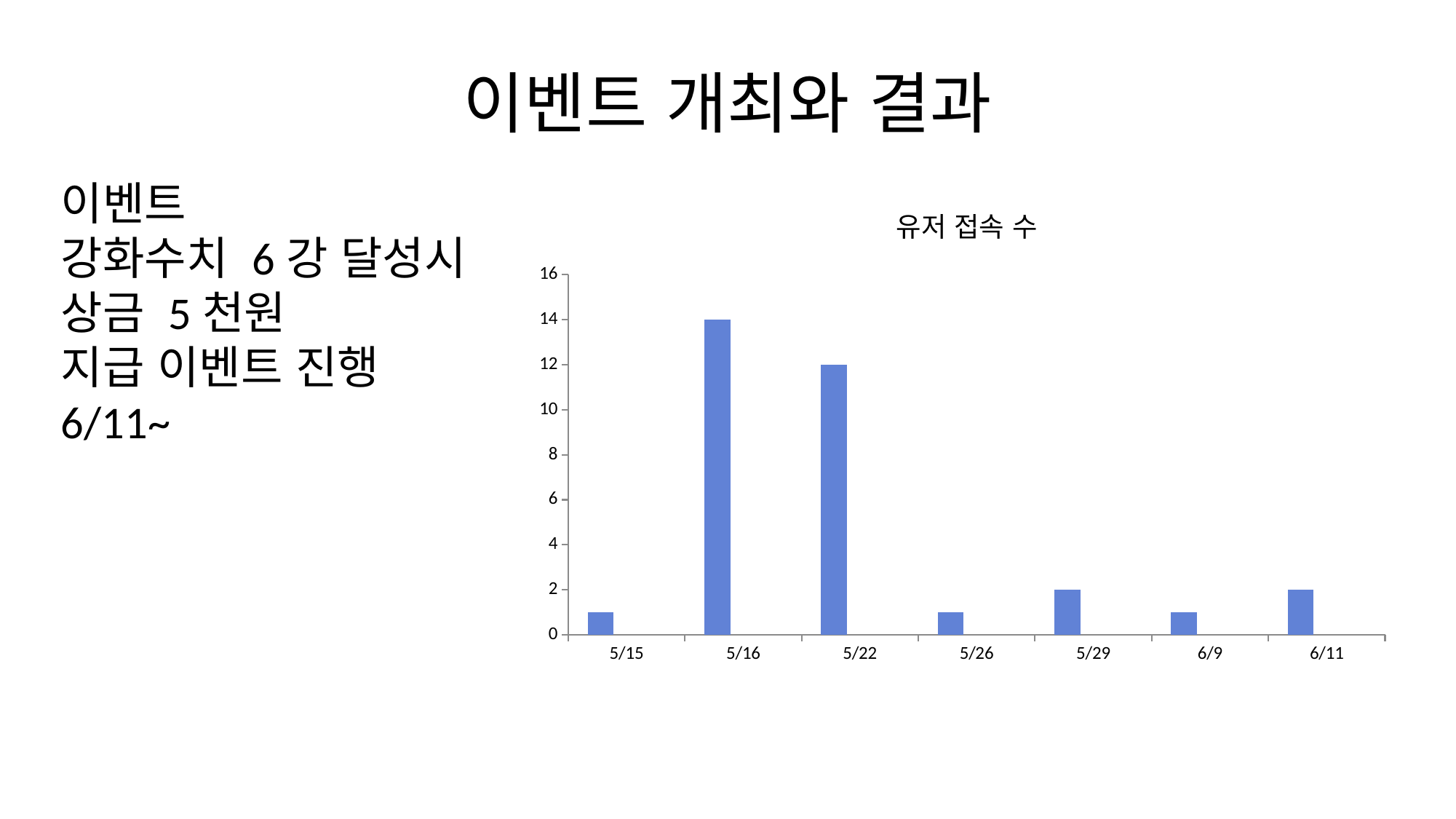

# 이벤트 개최와 결과
이벤트
강화수치 6강 달성시
상금 5천원
지급 이벤트 진행
6/11~

### Chart: 유저 접속 수

| Category | 유저의 수 |  |  |
|---|---|---|---|
| 5/15 | 1.0 | None | None |
| 5/16 | 14.0 | None | None |
| 5/22 | 12.0 | None | None |
| 5/26 | 1.0 | None | None |
| 5/29 | 2.0 | None | None |
| 6/9 | 1.0 | None | None |
| 6/11 | 2.0 | None | None |